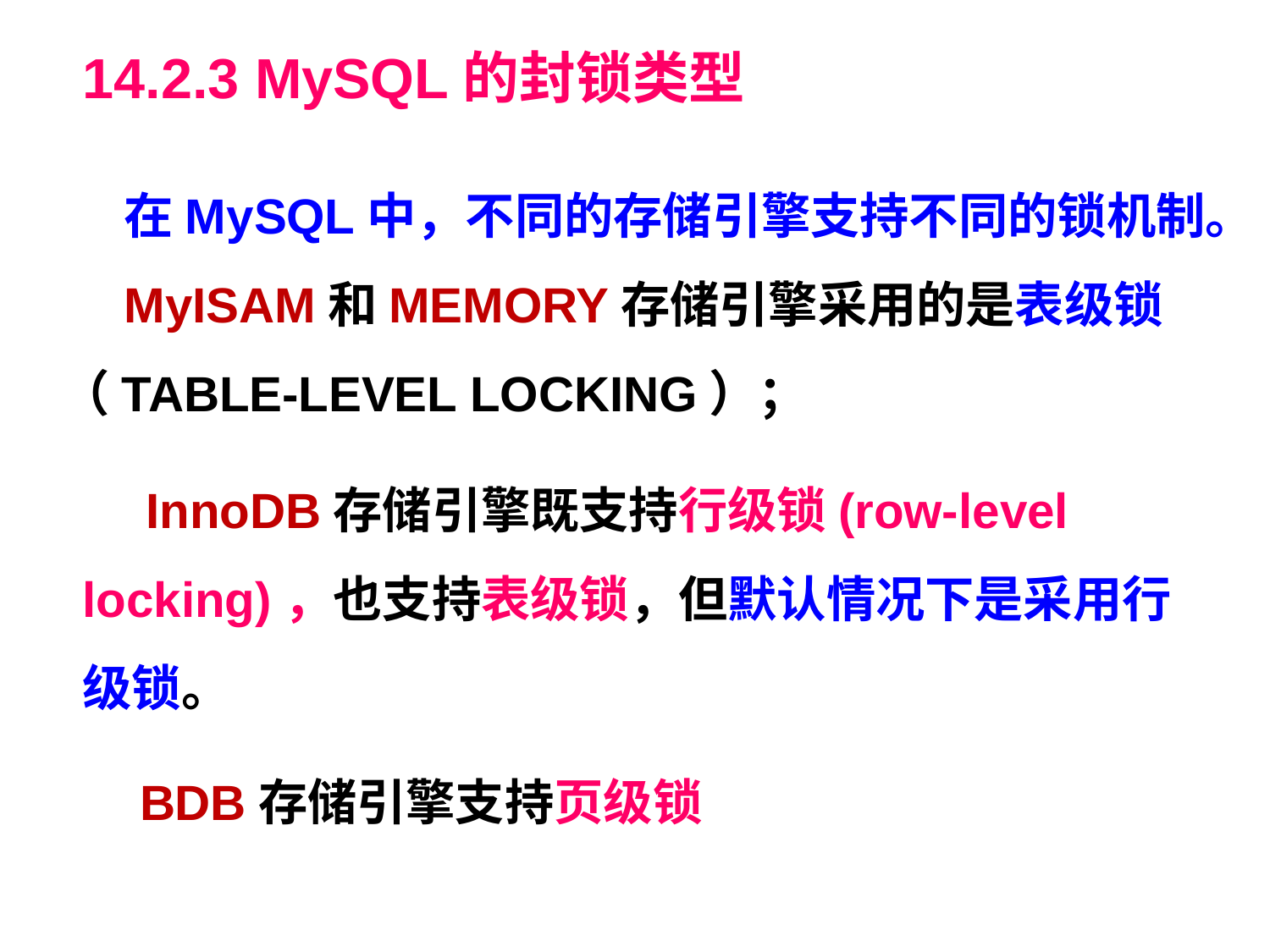

14.2.3 MySQL的封锁类型
在MySQL中，不同的存储引擎支持不同的锁机制。
MyISAM和MEMORY存储引擎采用的是表级锁（TABLE-LEVEL LOCKING）；
InnoDB存储引擎既支持行级锁(row-level locking)，也支持表级锁，但默认情况下是采用行级锁。
BDB存储引擎支持页级锁